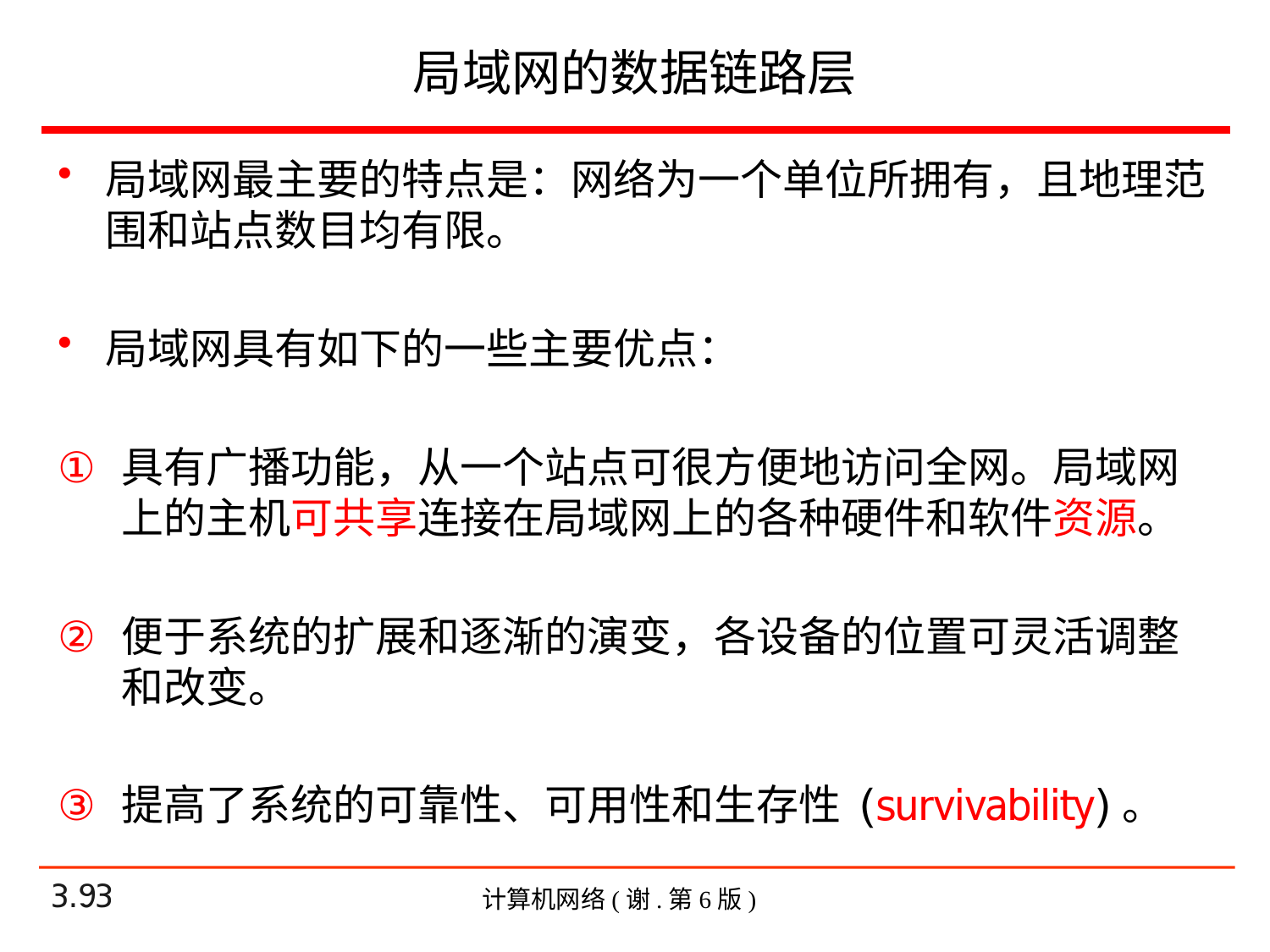

# 局域网的数据链路层
局域网最主要的特点是：网络为一个单位所拥有，且地理范围和站点数目均有限。

局域网具有如下的一些主要优点：

具有广播功能，从一个站点可很方便地访问全网。局域网上的主机可共享连接在局域网上的各种硬件和软件资源。

便于系统的扩展和逐渐的演变，各设备的位置可灵活调整和改变。

提高了系统的可靠性、可用性和生存性 (survivability)。